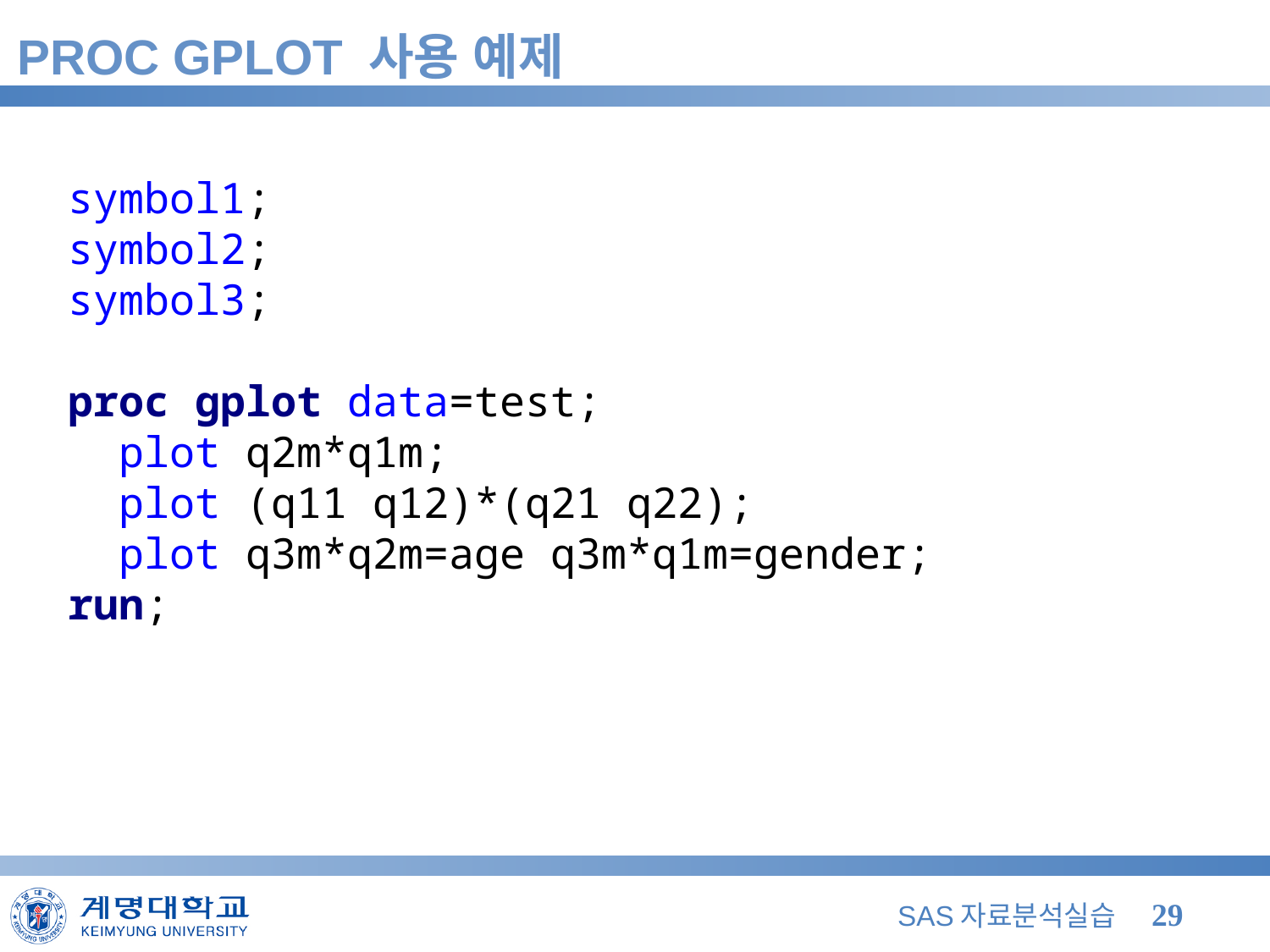

# PROC GPLOT 사용 예제

symbol1;
symbol2;
symbol3;

proc gplot data=test;
  plot q2m*q1m;
  plot (q11 q12)*(q21 q22);
  plot q3m*q2m=age q3m*q1m=gender;
run;